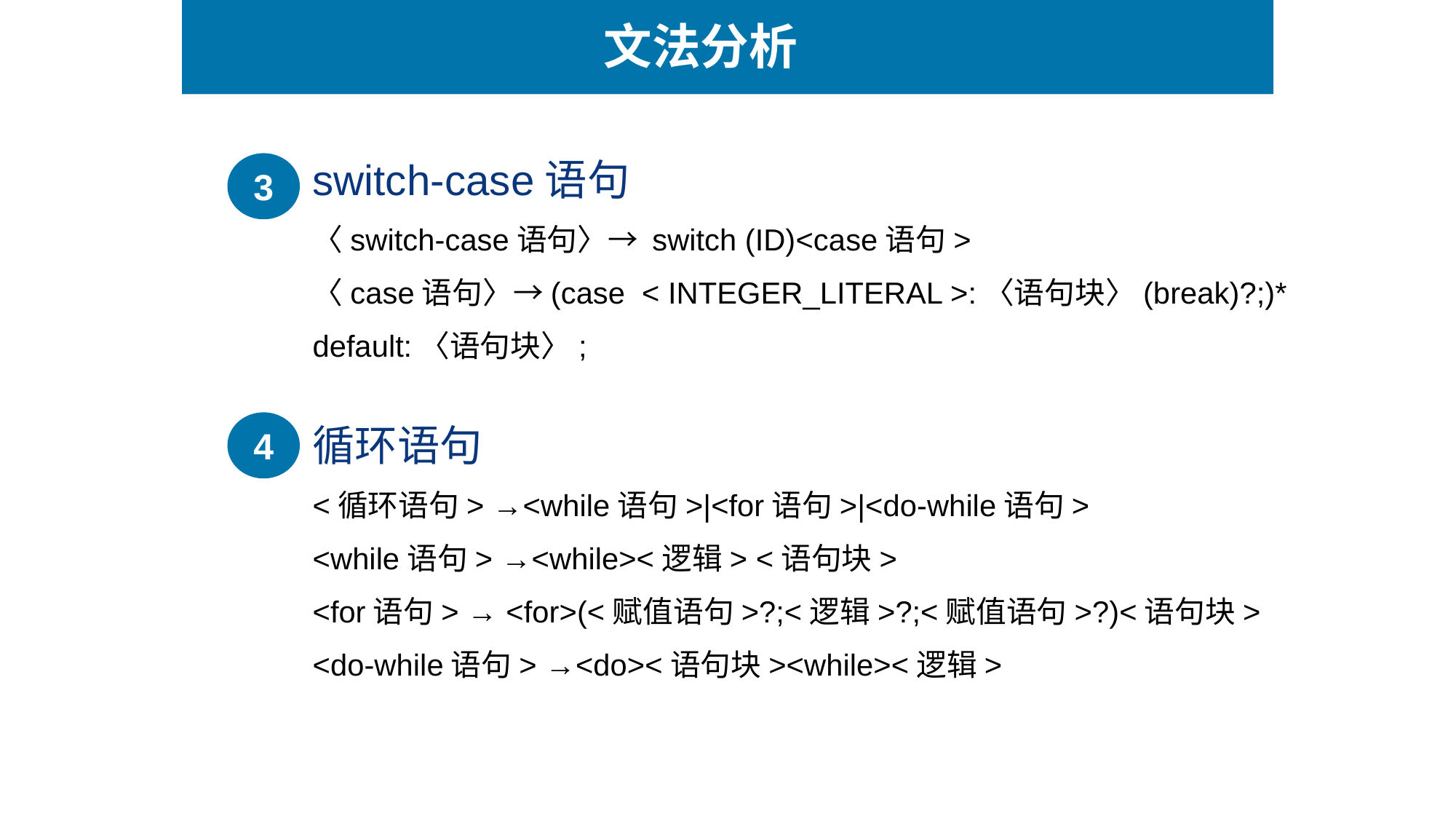

文法分析
switch-case语句
〈switch-case语句〉→ switch (ID)<case语句>
〈case语句〉→(case  < INTEGER_LITERAL >:〈语句块〉(break)?;)*
default:〈语句块〉;

循环语句
<循环语句> →<while语句>|<for语句>|<do-while语句>
<while语句> →<while><逻辑> <语句块>
<for语句> → <for>(<赋值语句>?;<逻辑>?;<赋值语句>?)<语句块>
<do-while语句> →<do><语句块><while><逻辑>

3
4